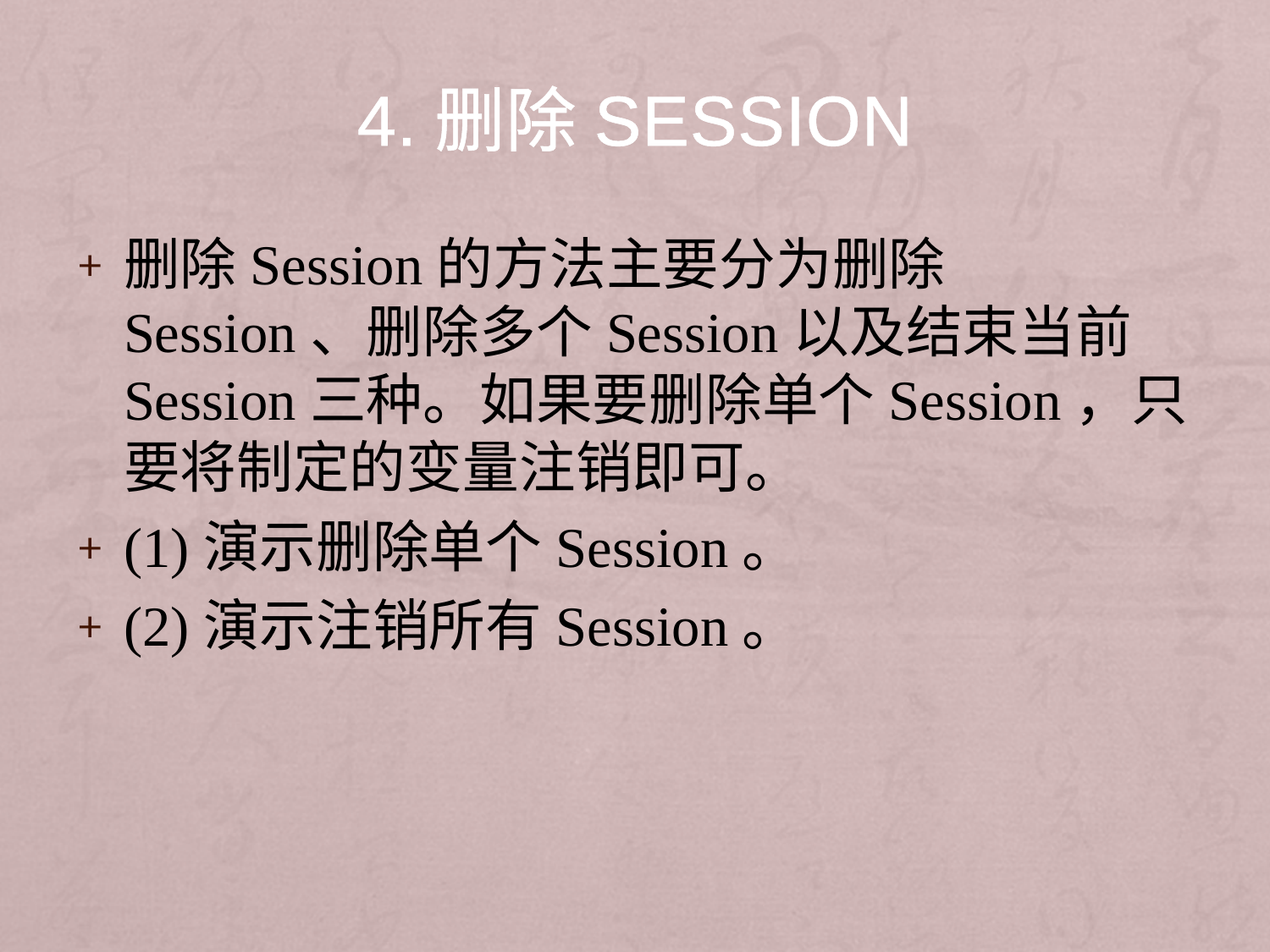

# 4.删除Session
删除Session的方法主要分为删除Session、删除多个Session以及结束当前Session三种。如果要删除单个Session，只要将制定的变量注销即可。
(1)演示删除单个Session。
(2)演示注销所有Session。